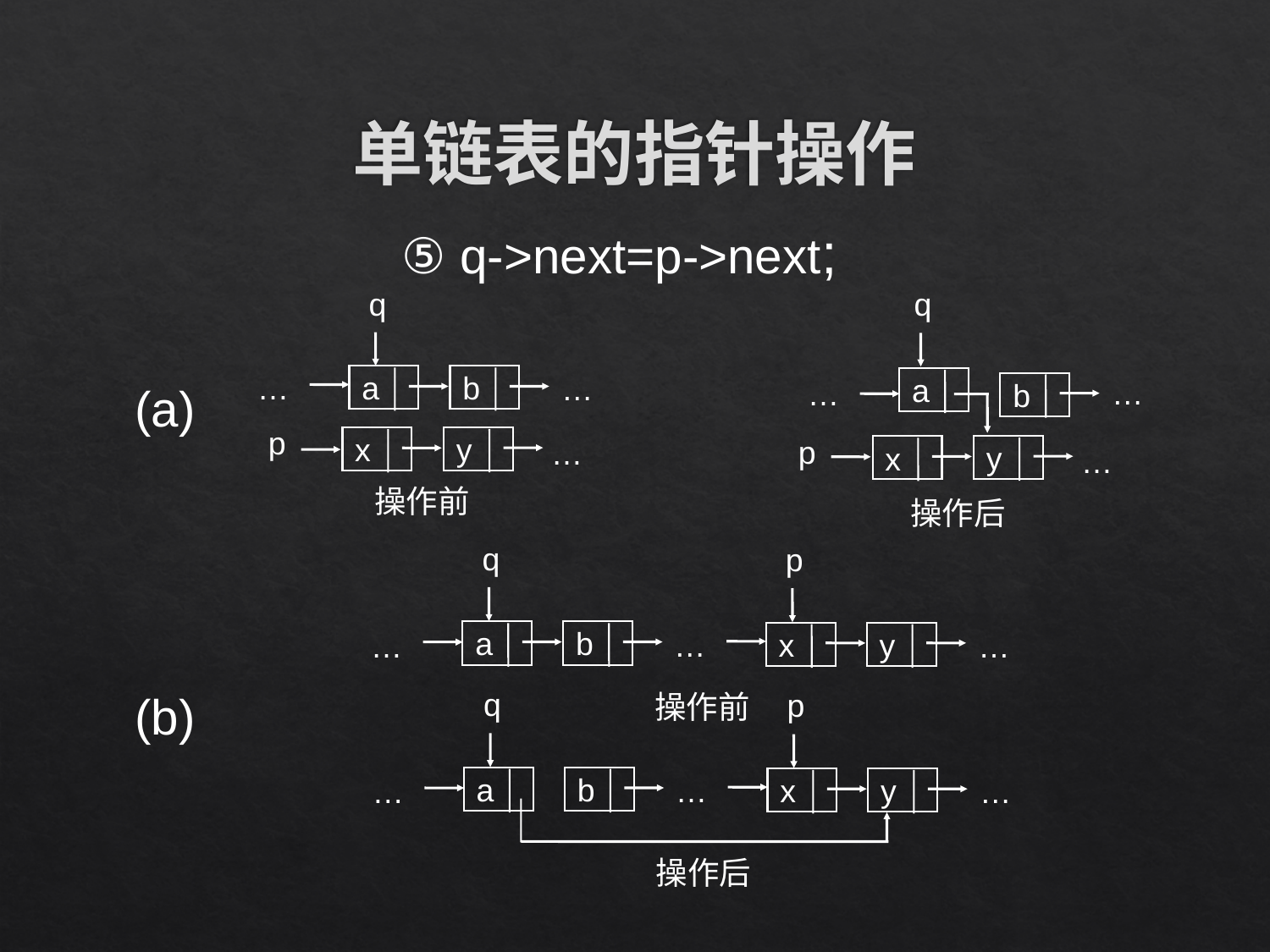

# 单链表的指针操作
⑤ q->next=p->next;
q

…
a
b
…

p
y
x

…

操作前
q

a

…
…
b

p
y
x

…

操作后
(a)
q
p

a
b
…
x
y

…
…

操作前
q
p

a
b
…
x
y

…

…

操作后
(b)